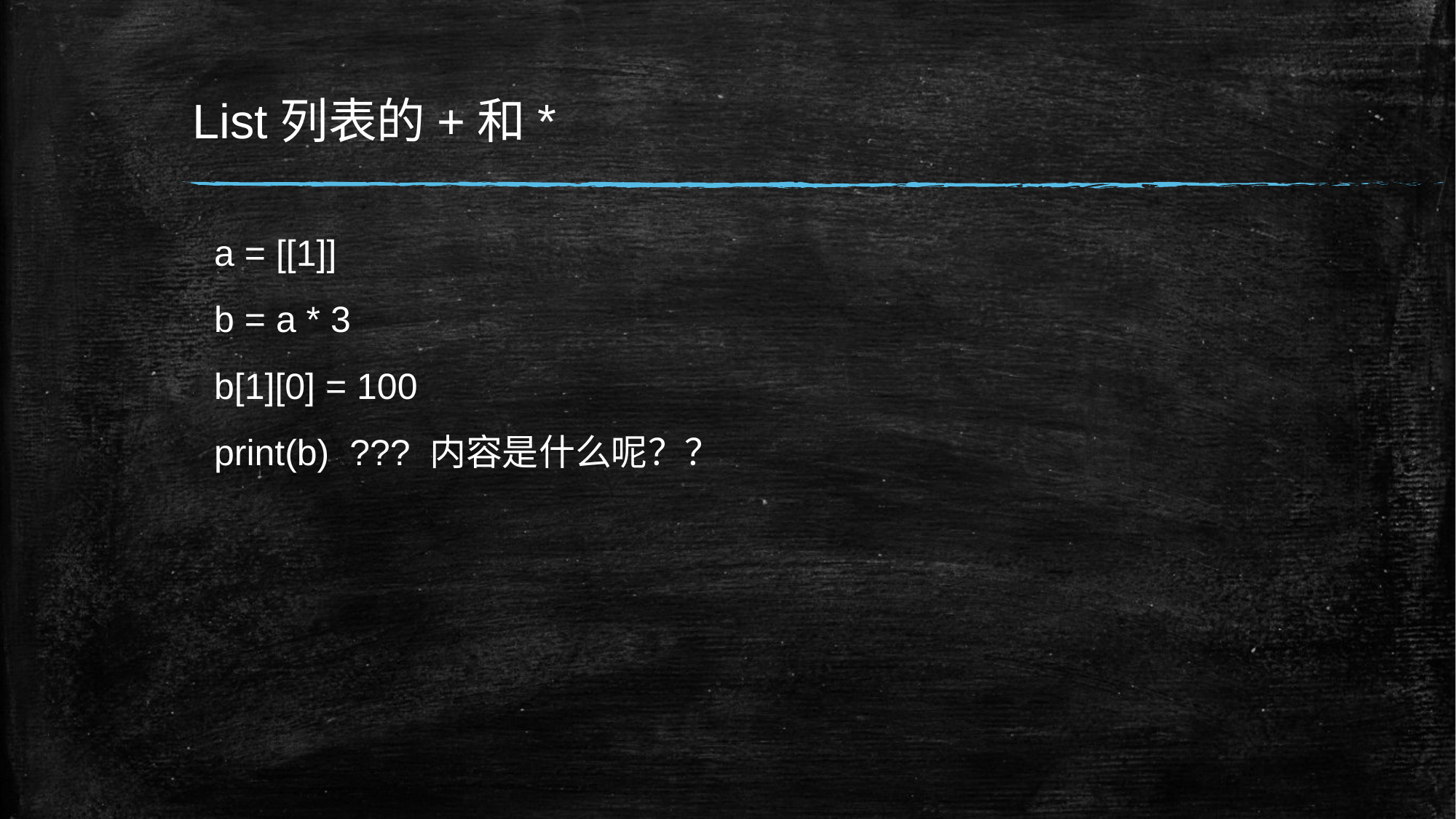

# List列表的+和*
a = [[1]]
b = a * 3
b[1][0] = 100
print(b)  ??? 内容是什么呢？？